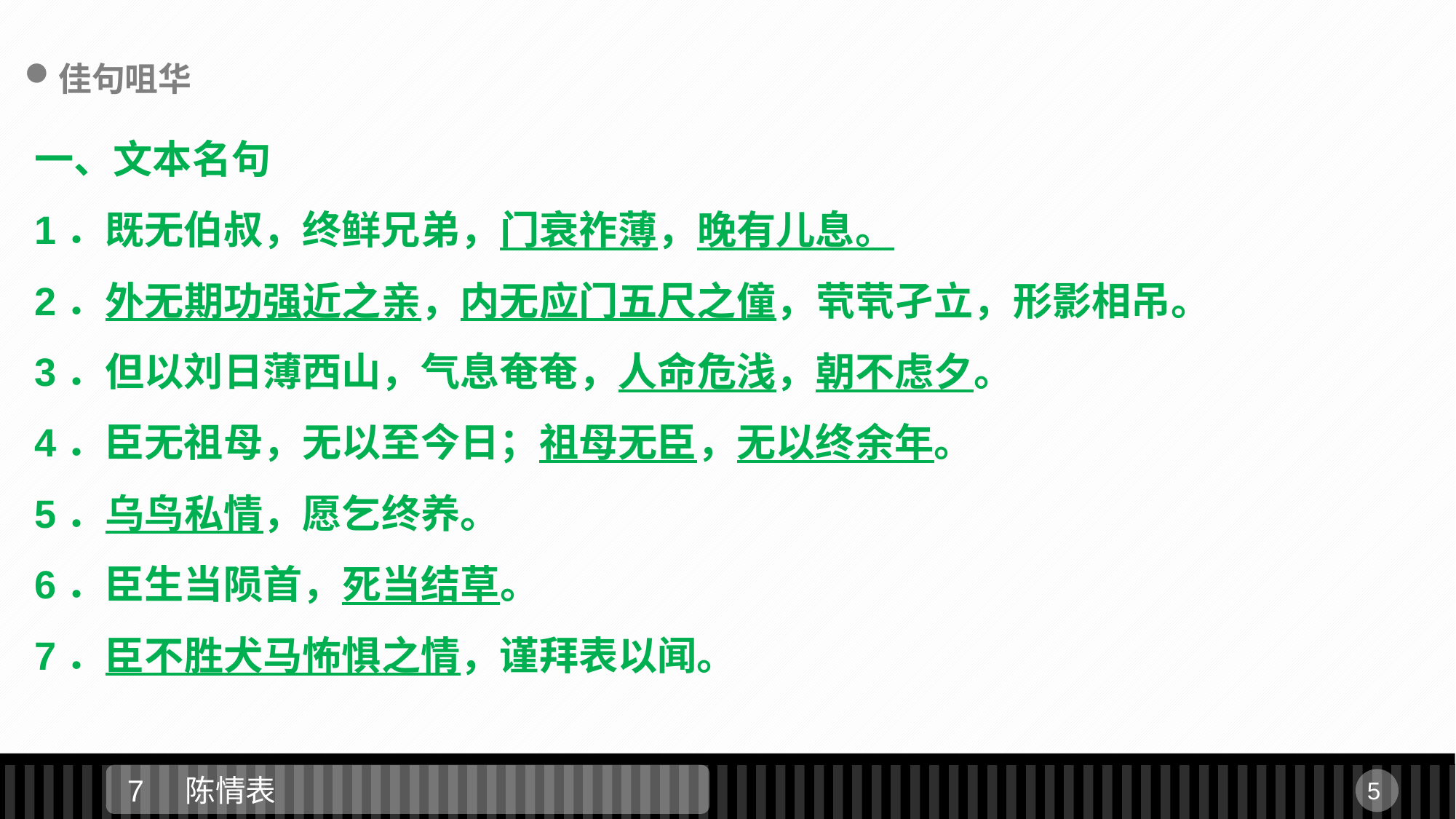

佳句咀华
一、文本名句
1．既无伯叔，终鲜兄弟，门衰祚薄，晚有儿息。
2．外无期功强近之亲，内无应门五尺之僮，茕茕孑立，形影相吊。
3．但以刘日薄西山，气息奄奄，人命危浅，朝不虑夕。
4．臣无祖母，无以至今日；祖母无臣，无以终余年。
5．乌鸟私情，愿乞终养。
6．臣生当陨首，死当结草。
7．臣不胜犬马怖惧之情，谨拜表以闻。